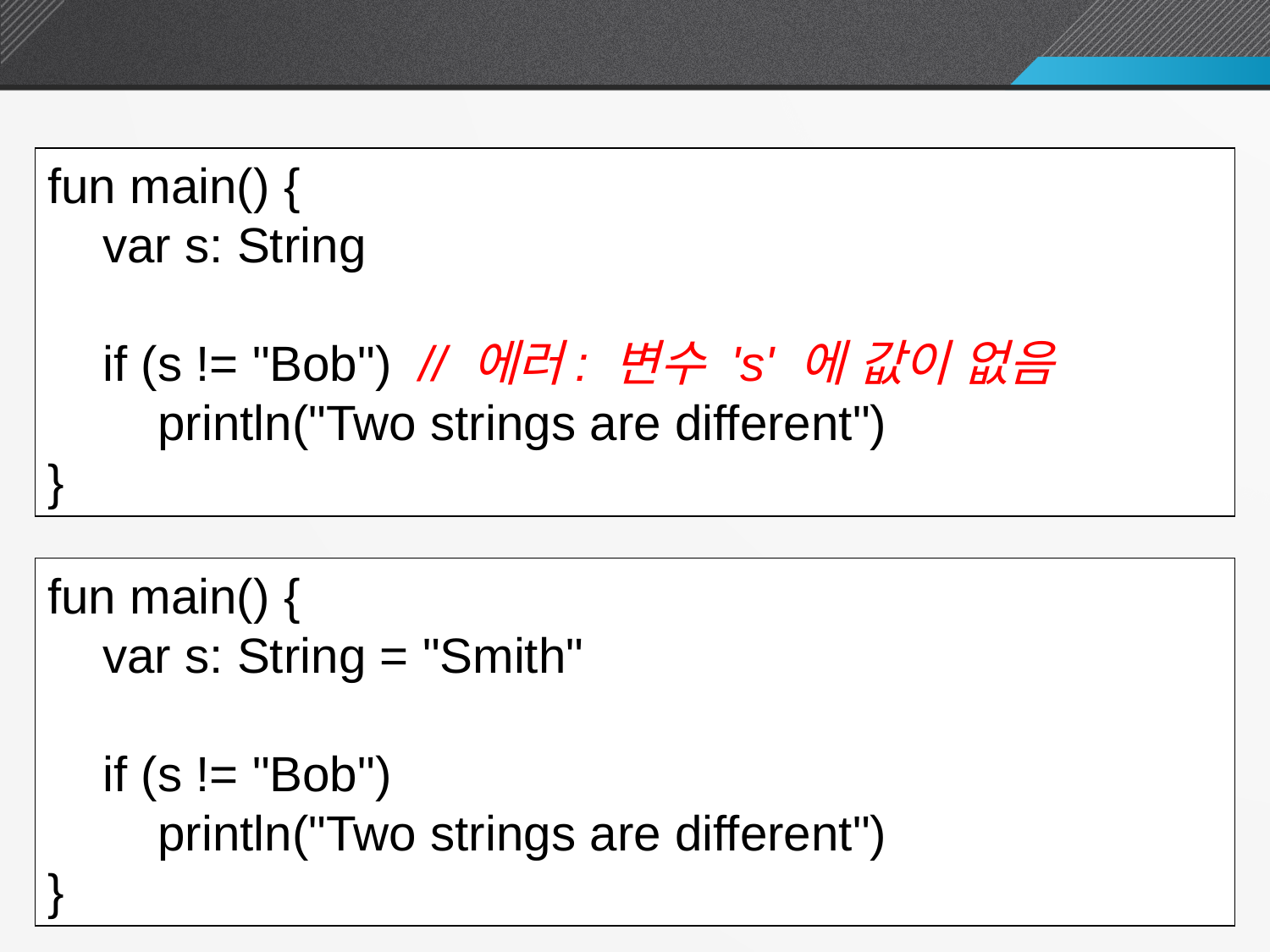

잘못된 변수 사용의 예제
fun main() {
    var s: String

    if (s != "Bob")  // 에러: 변수 's' 에 값이 없음
        println("Two strings are different")
}
fun main() {
    var s: String = "Smith"

    if (s != "Bob")
        println("Two strings are different")
}